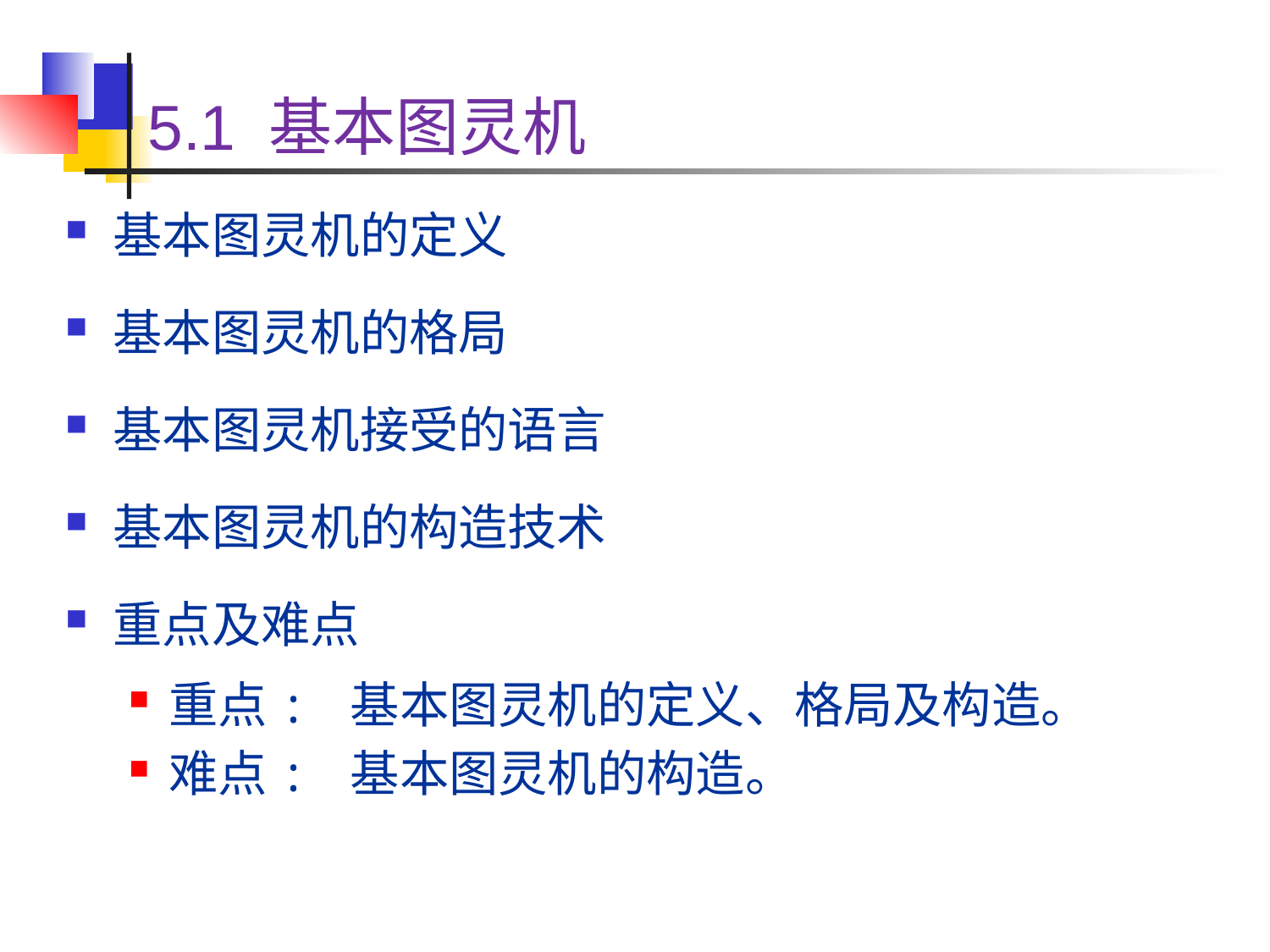

# 5.1 基本图灵机
基本图灵机的定义
基本图灵机的格局
基本图灵机接受的语言
基本图灵机的构造技术
重点及难点
重点: 基本图灵机的定义、格局及构造。
难点: 基本图灵机的构造。
3